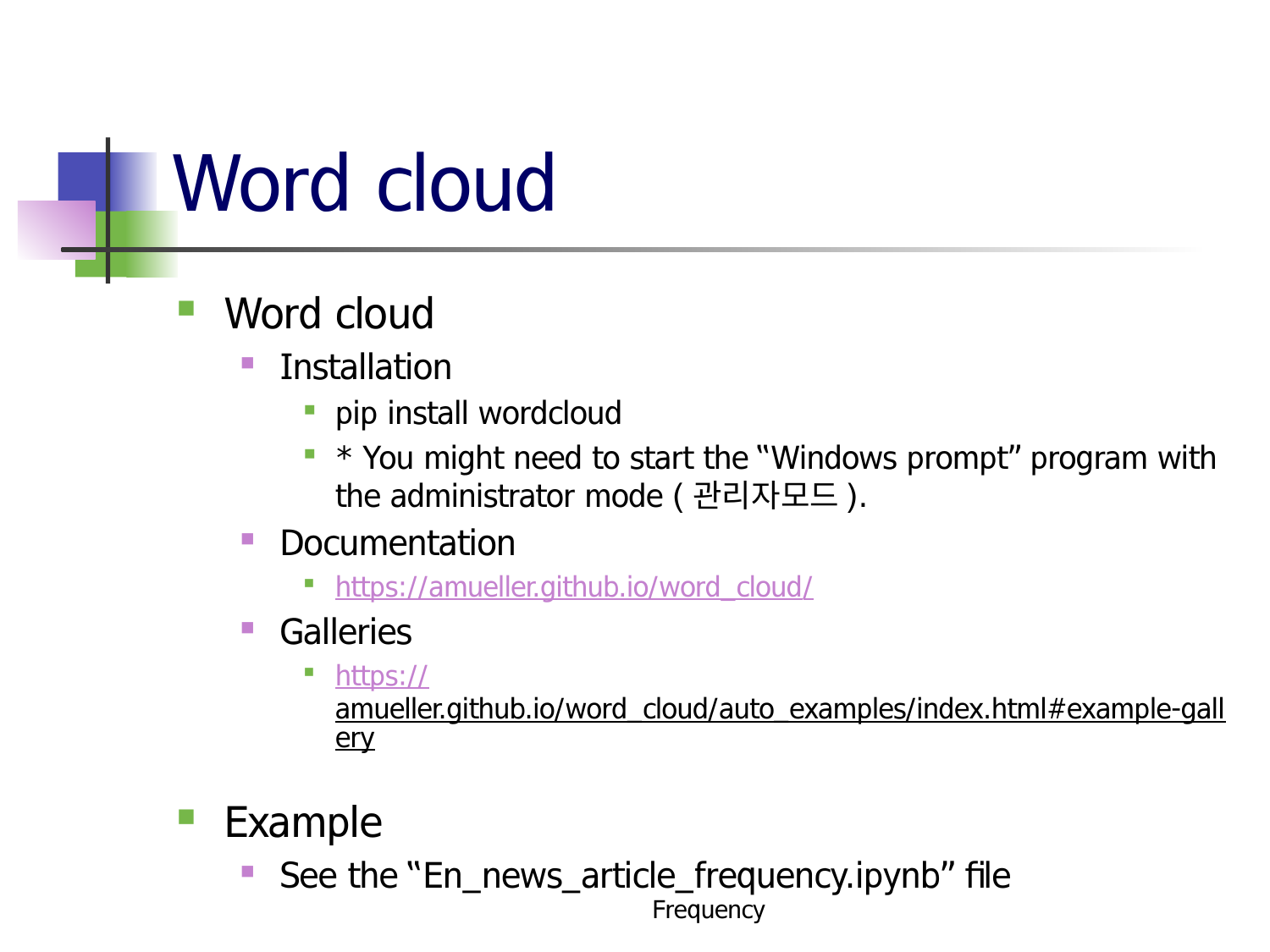

# Word cloud
Word cloud
Installation
pip install wordcloud
* You might need to start the “Windows prompt” program with the administrator mode (관리자모드).
Documentation
https://amueller.github.io/word_cloud/
Galleries
https://amueller.github.io/word_cloud/auto_examples/index.html#example-gallery
Example
See the “En_news_article_frequency.ipynb” file

Frequency